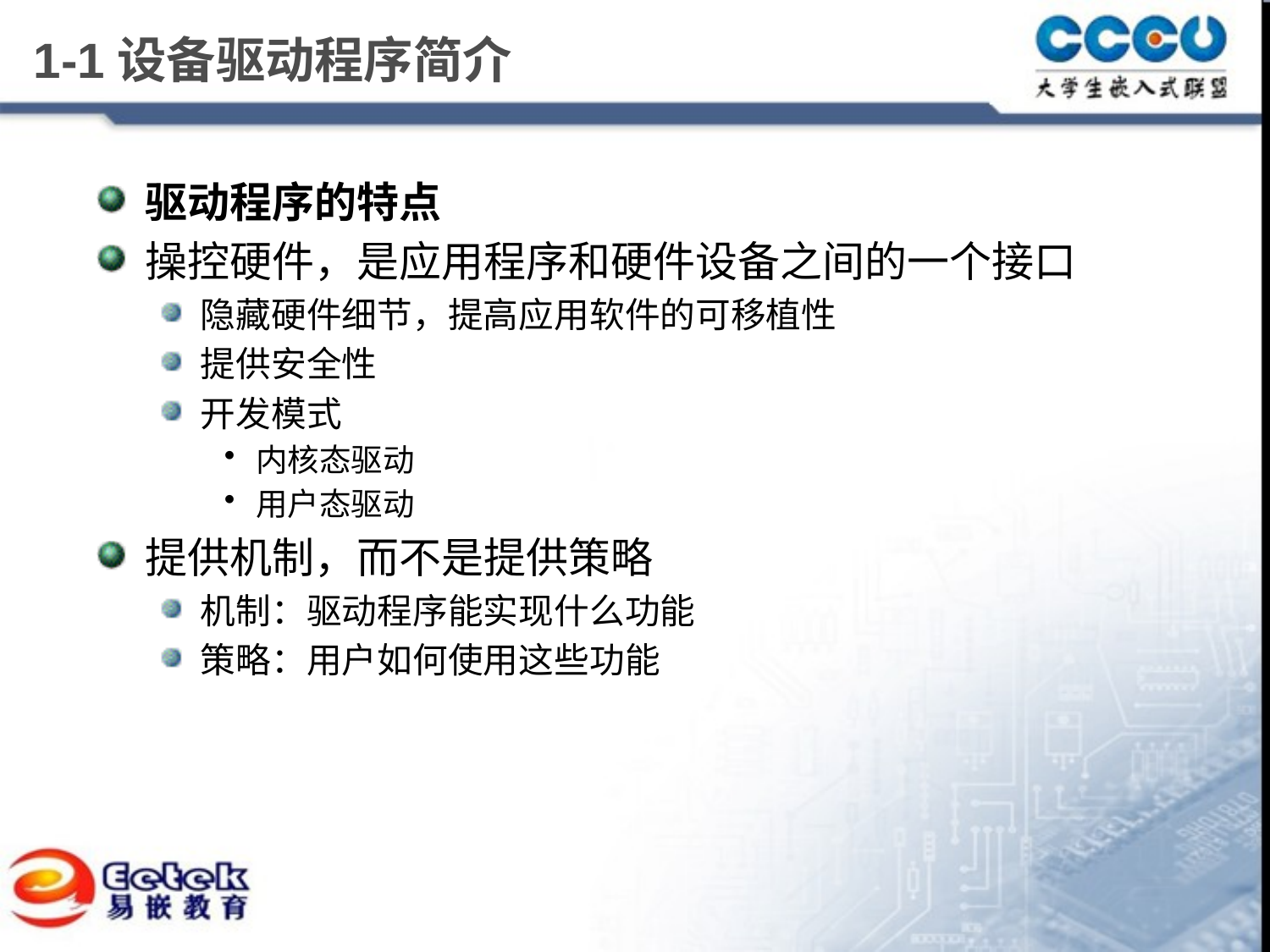

# 1-1设备驱动程序简介
驱动程序的特点
操控硬件，是应用程序和硬件设备之间的一个接口
隐藏硬件细节，提高应用软件的可移植性
提供安全性
开发模式
内核态驱动
用户态驱动
提供机制，而不是提供策略
机制：驱动程序能实现什么功能
策略：用户如何使用这些功能